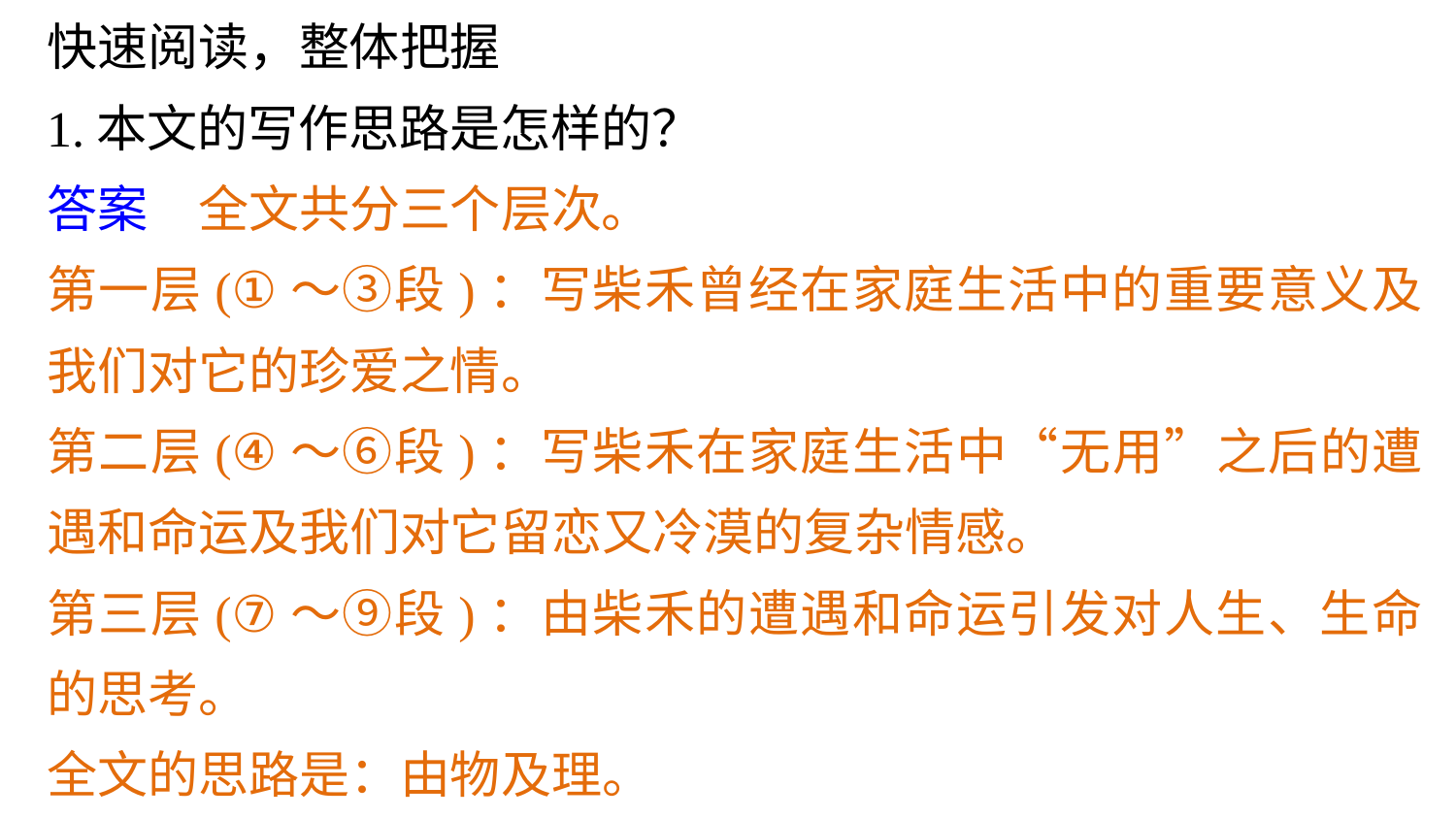

快速阅读，整体把握
1.本文的写作思路是怎样的？
答案　全文共分三个层次。
第一层(①～③段)：写柴禾曾经在家庭生活中的重要意义及我们对它的珍爱之情。
第二层(④～⑥段)：写柴禾在家庭生活中“无用”之后的遭遇和命运及我们对它留恋又冷漠的复杂情感。
第三层(⑦～⑨段)：由柴禾的遭遇和命运引发对人生、生命的思考。
全文的思路是：由物及理。